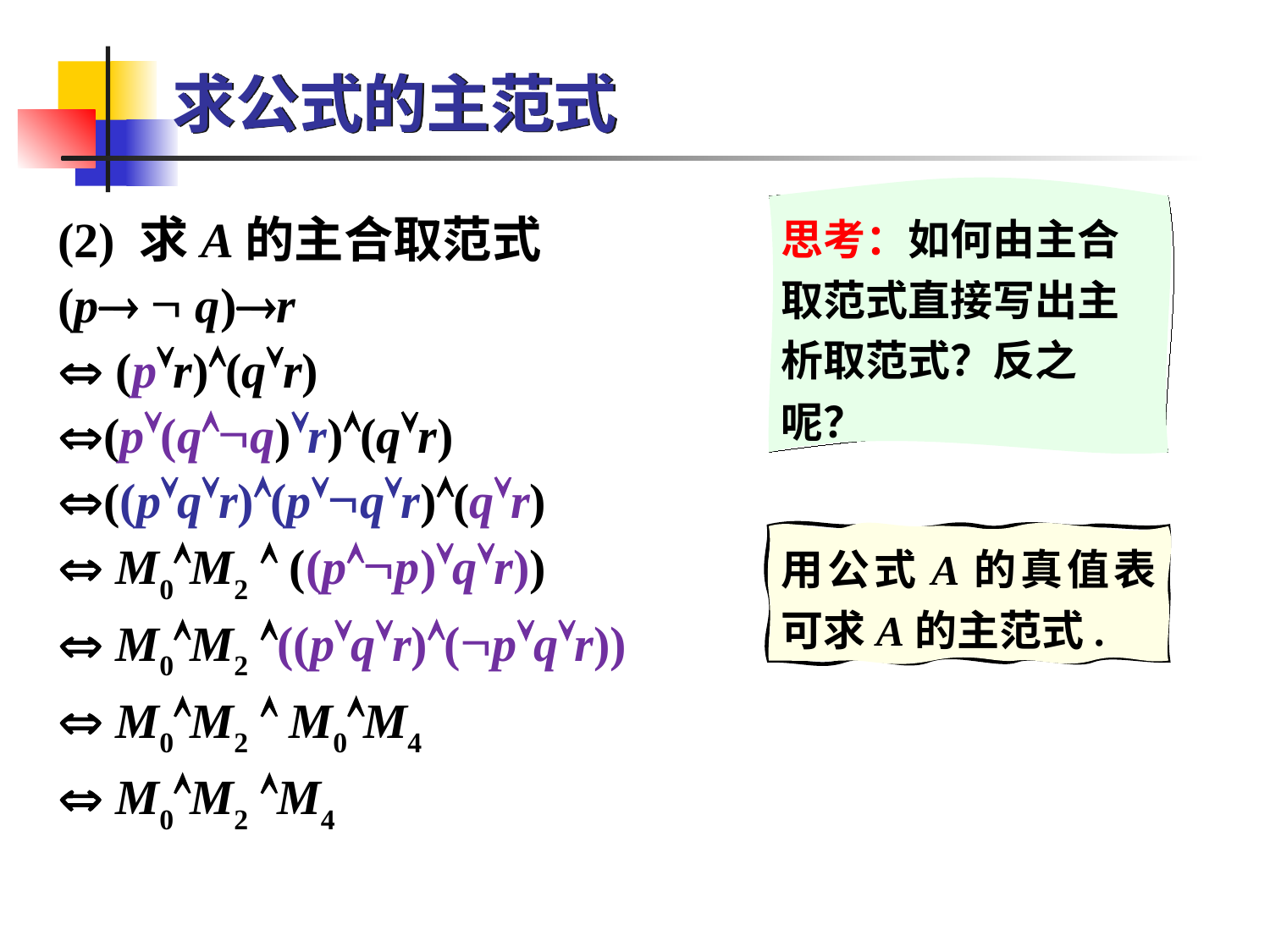

# 求公式的主范式
(2) 求A的主合取范式
(p→ ¬ q)→r
⇔ (p∨r)∧(q∨r)
⇔(p∨(q∧¬q)∨r)∧(q∨r)
⇔((p∨q∨r)∧(p∨¬q∨r)∧(q∨r)
⇔ M0∧M2 ∧ ((p∧¬p)∨q∨r))
⇔ M0∧M2 ∧((p∨q∨r)∧(¬p∨q∨r))
⇔ M0∧M2 ∧ M0∧M4
⇔ M0∧M2 ∧M4
思考：如何由主合取范式直接写出主析取范式？反之呢？
用公式A的真值表可求A的主范式.